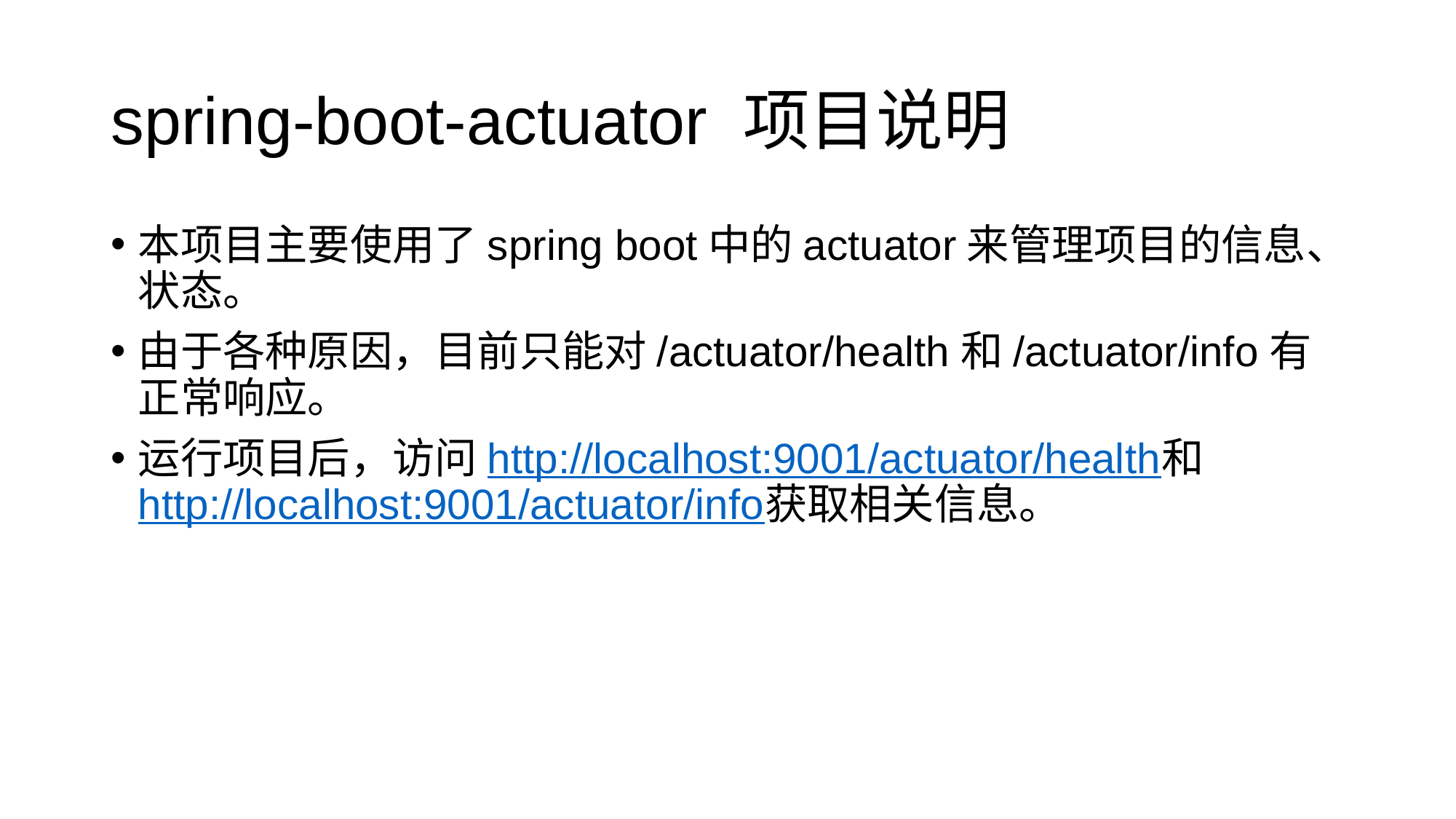

# spring-boot-actuator 项目说明
本项目主要使用了spring boot中的actuator来管理项目的信息、状态。
由于各种原因，目前只能对/actuator/health和/actuator/info有正常响应。
运行项目后，访问http://localhost:9001/actuator/health和http://localhost:9001/actuator/info获取相关信息。